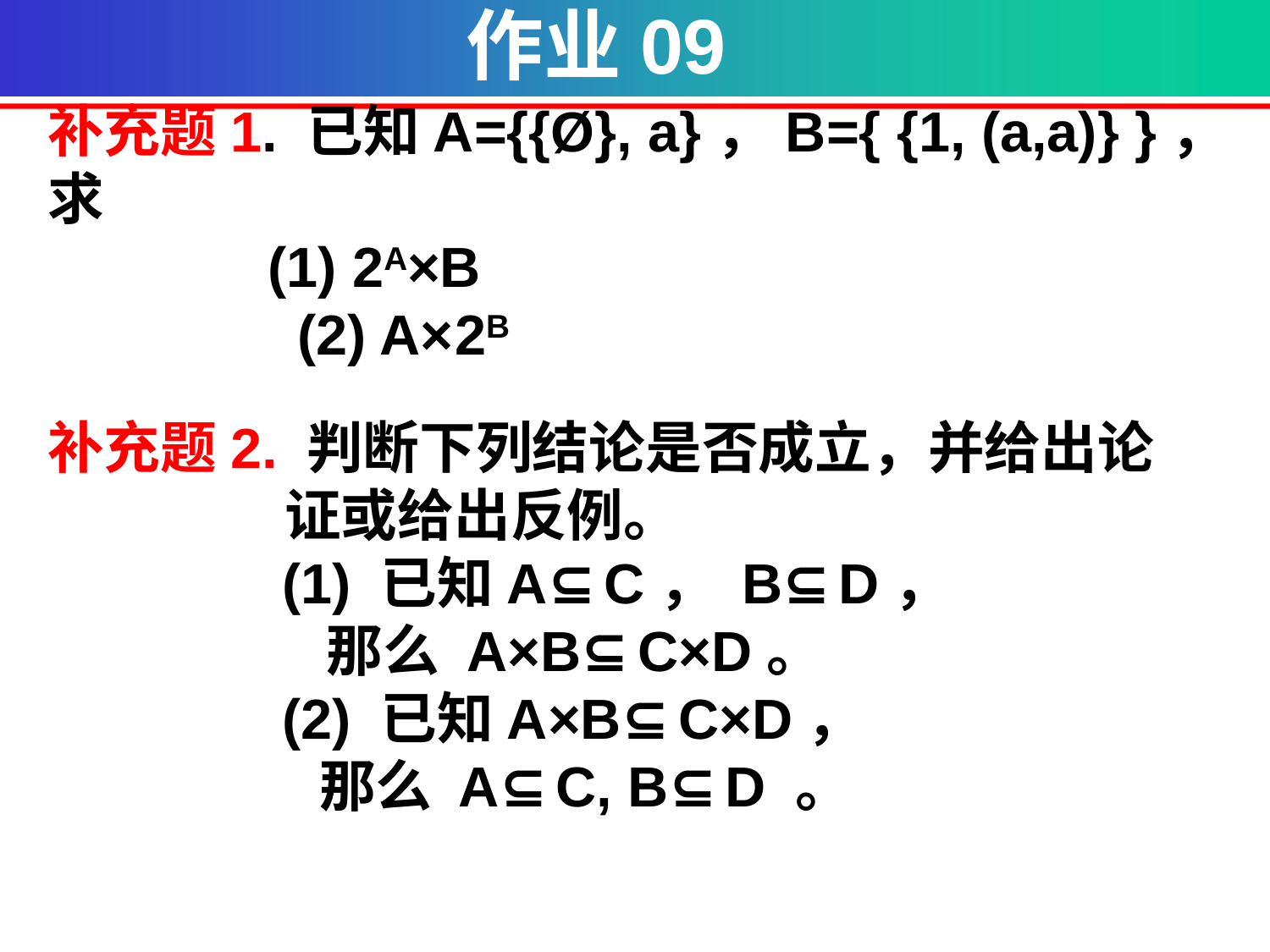

作业09
补充题1. 已知A={{Ø}, a}，B={ {1, (a,a)} }，求
                (1) 2A×B
                (2) A×2B
补充题2. 判断下列结论是否成立，并给出论证或给出反例。
               (1) 已知A⊆C， B⊆D，
             那么 A×B⊆C×D。
               (2) 已知A×B⊆C×D，
                    那么 A⊆C, B⊆D 。